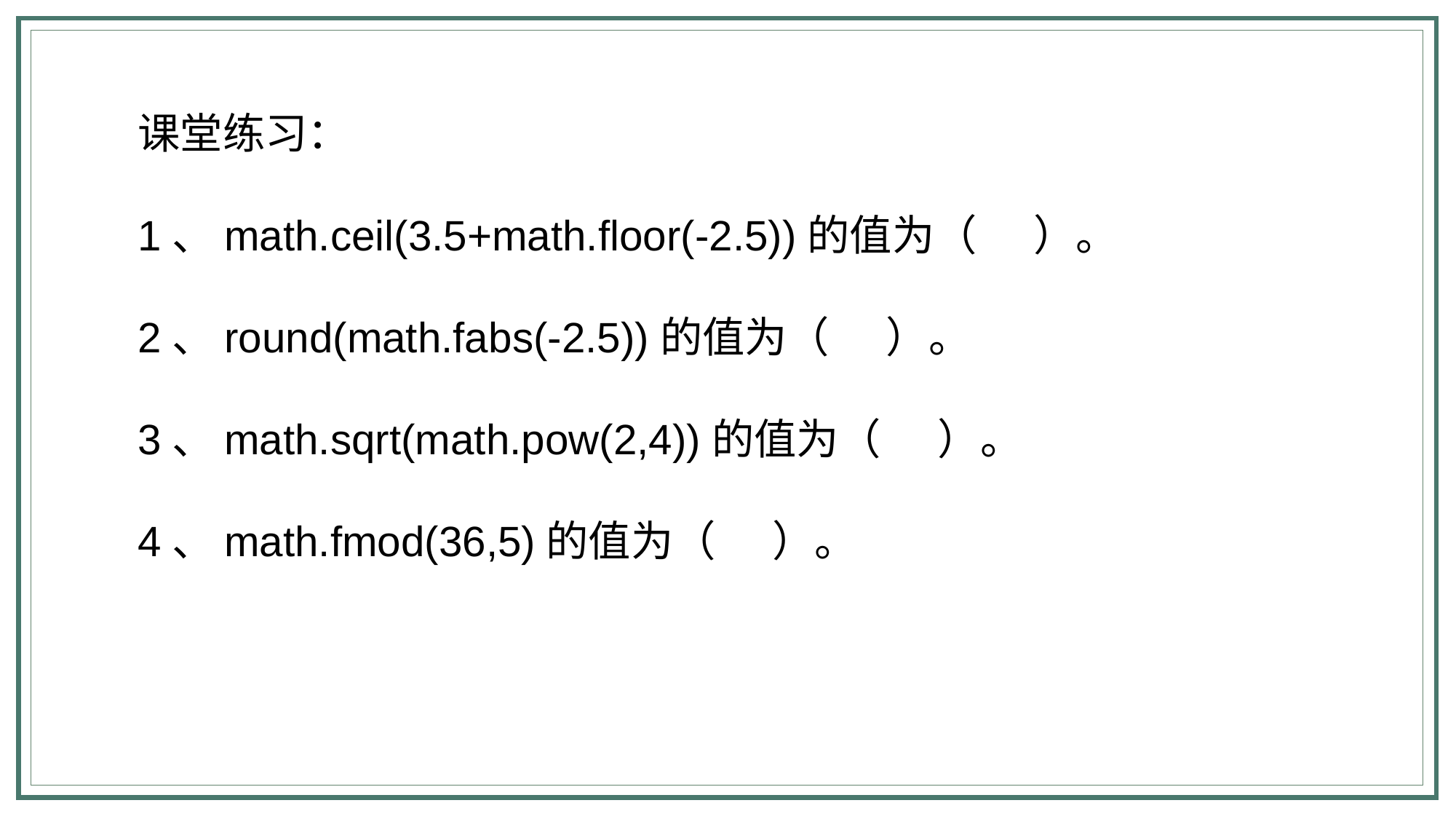

课堂练习：
1、math.ceil(3.5+math.floor(-2.5))的值为（      ）。
2、round(math.fabs(-2.5))的值为（      ）。
3、math.sqrt(math.pow(2,4))的值为（      ）。
4、math.fmod(36,5)的值为（      ）。